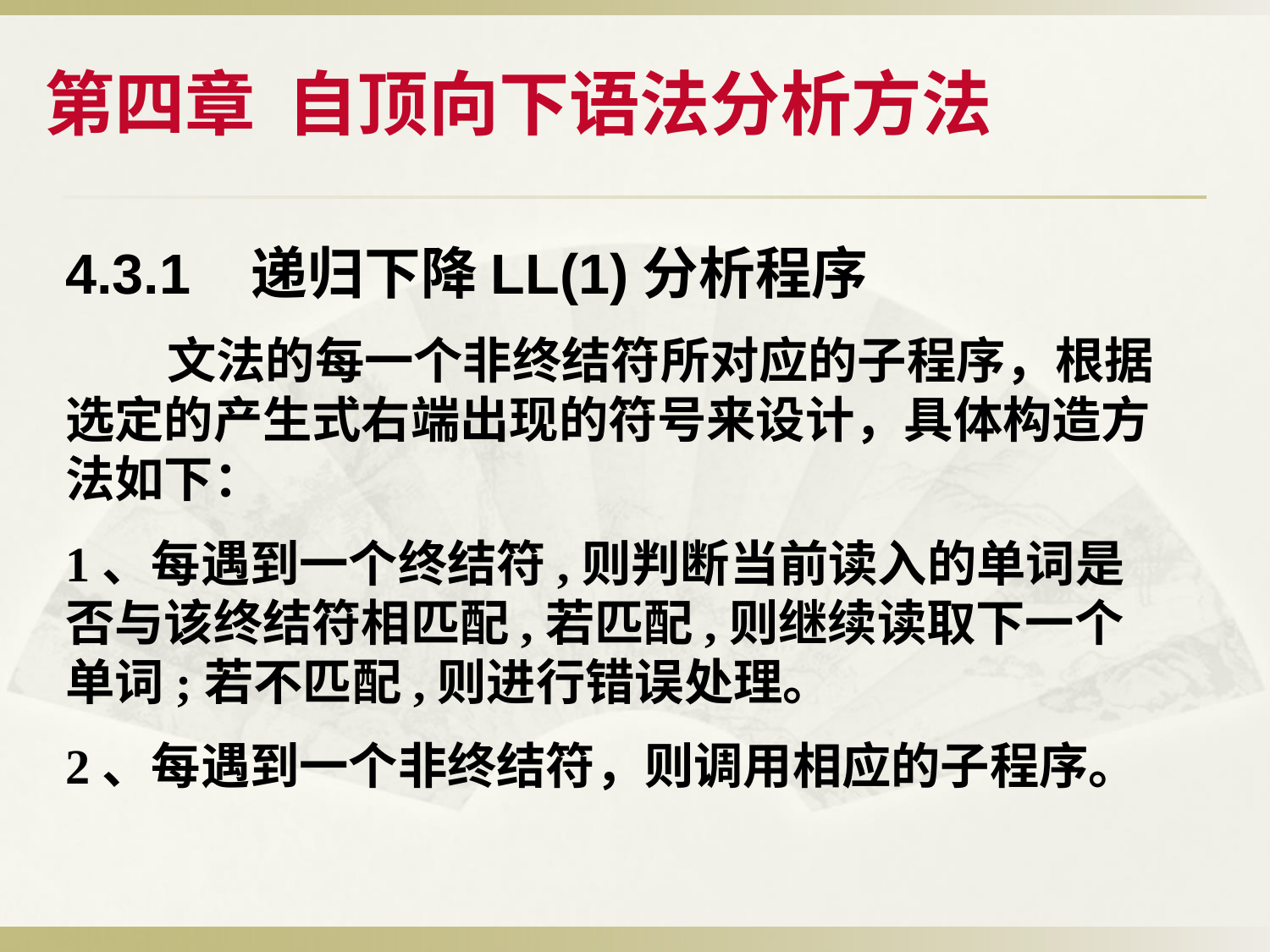

第四章  自顶向下语法分析方法
4.3.1   递归下降LL(1)分析程序
        文法的每一个非终结符所对应的子程序，根据选定的产生式右端出现的符号来设计，具体构造方法如下：
1、每遇到一个终结符,则判断当前读入的单词是否与该终结符相匹配,若匹配,则继续读取下一个单词;若不匹配,则进行错误处理。
2、每遇到一个非终结符，则调用相应的子程序。